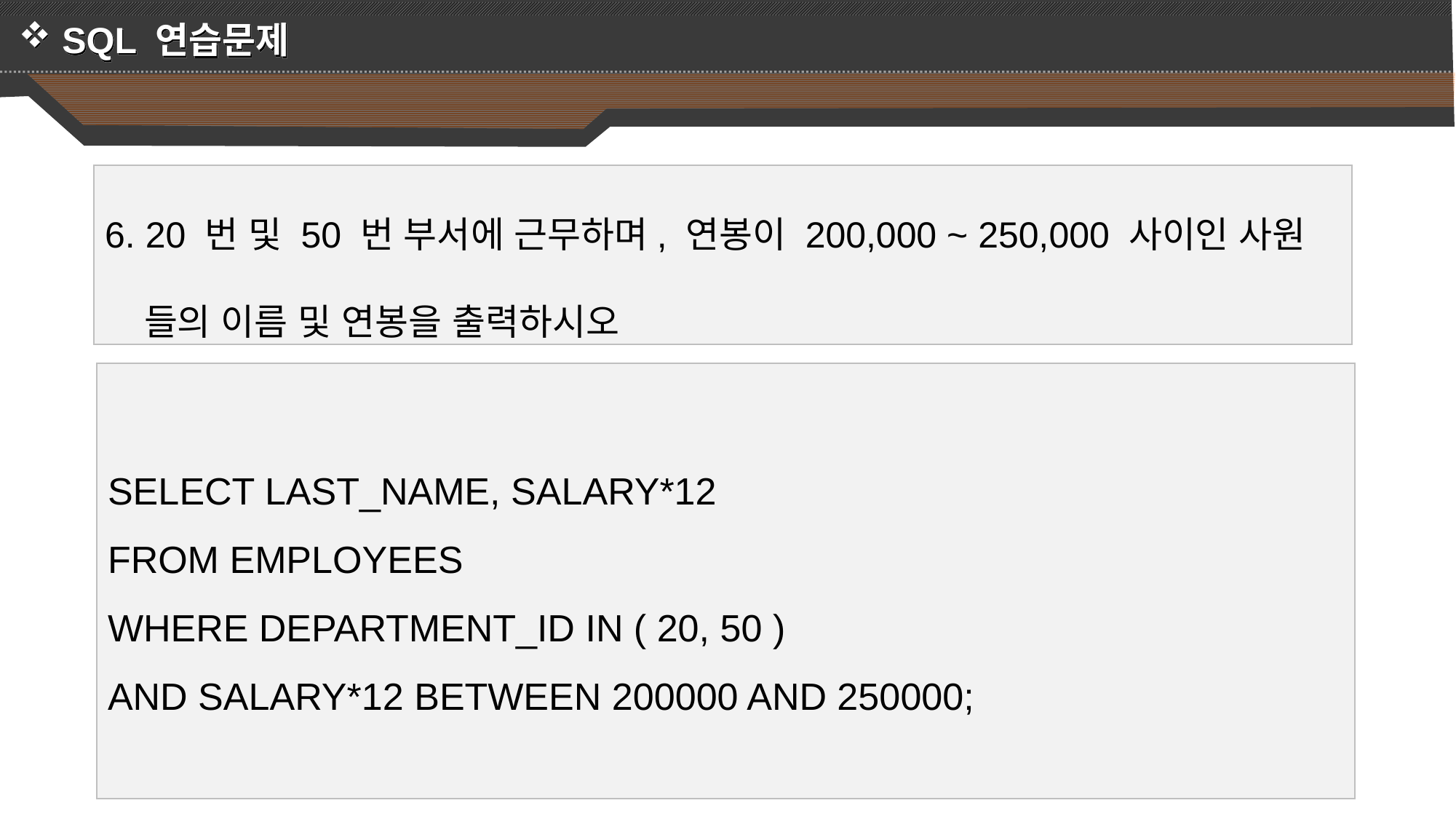

SQL 연습문제

6. 20 번 및 50 번 부서에 근무하며, 연봉이 200,000 ~ 250,000 사이인 사원
   들의 이름 및 연봉을 출력하시오
SELECT LAST_NAME, SALARY*12
FROM EMPLOYEES
WHERE DEPARTMENT_ID IN ( 20, 50 )
AND SALARY*12 BETWEEN 200000 AND 250000;